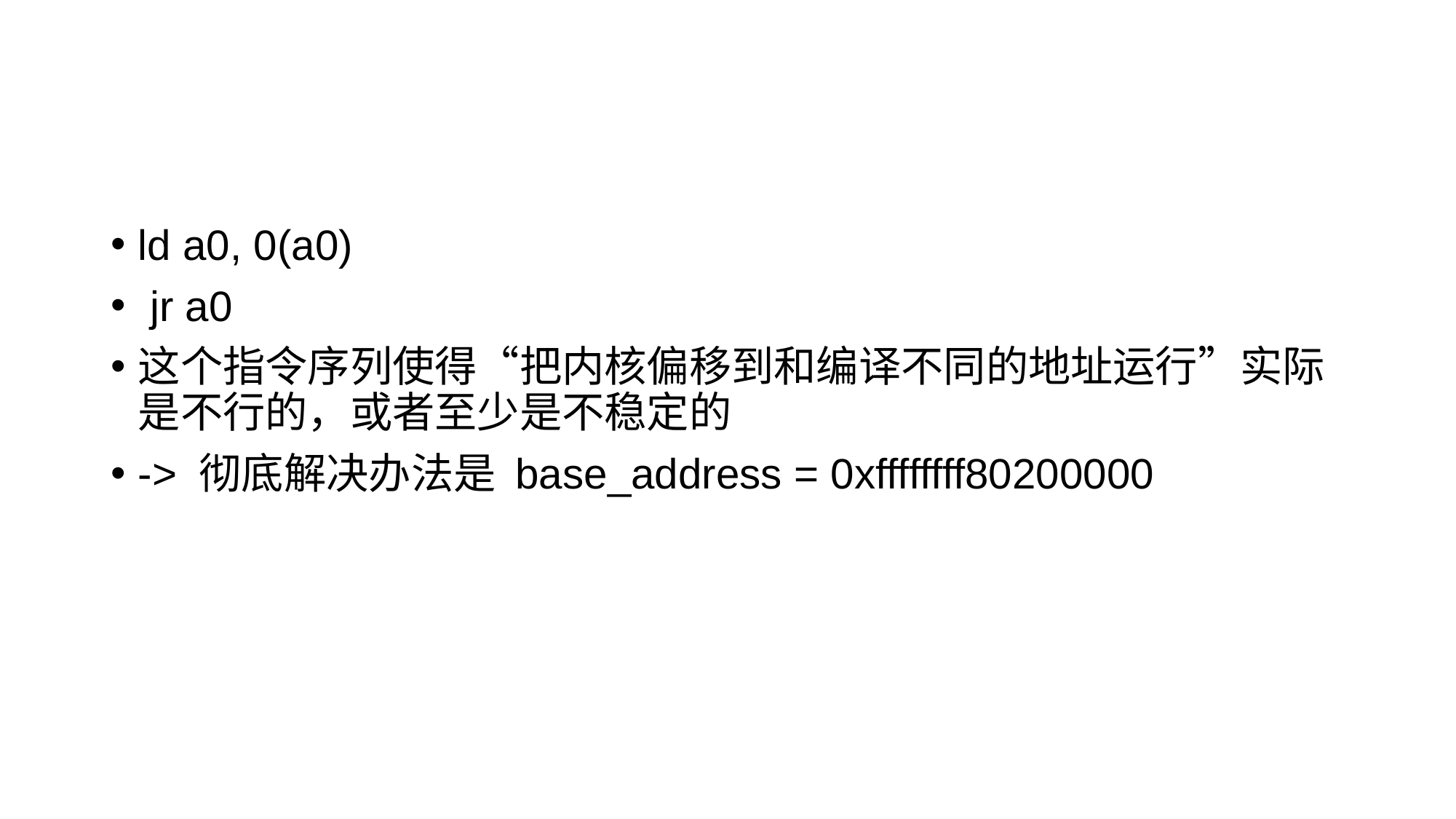

#
ld a0, 0(a0)
 jr a0
这个指令序列使得“把内核偏移到和编译不同的地址运行”实际是不行的，或者至少是不稳定的
-> 彻底解决办法是 base_address = 0xffffffff80200000